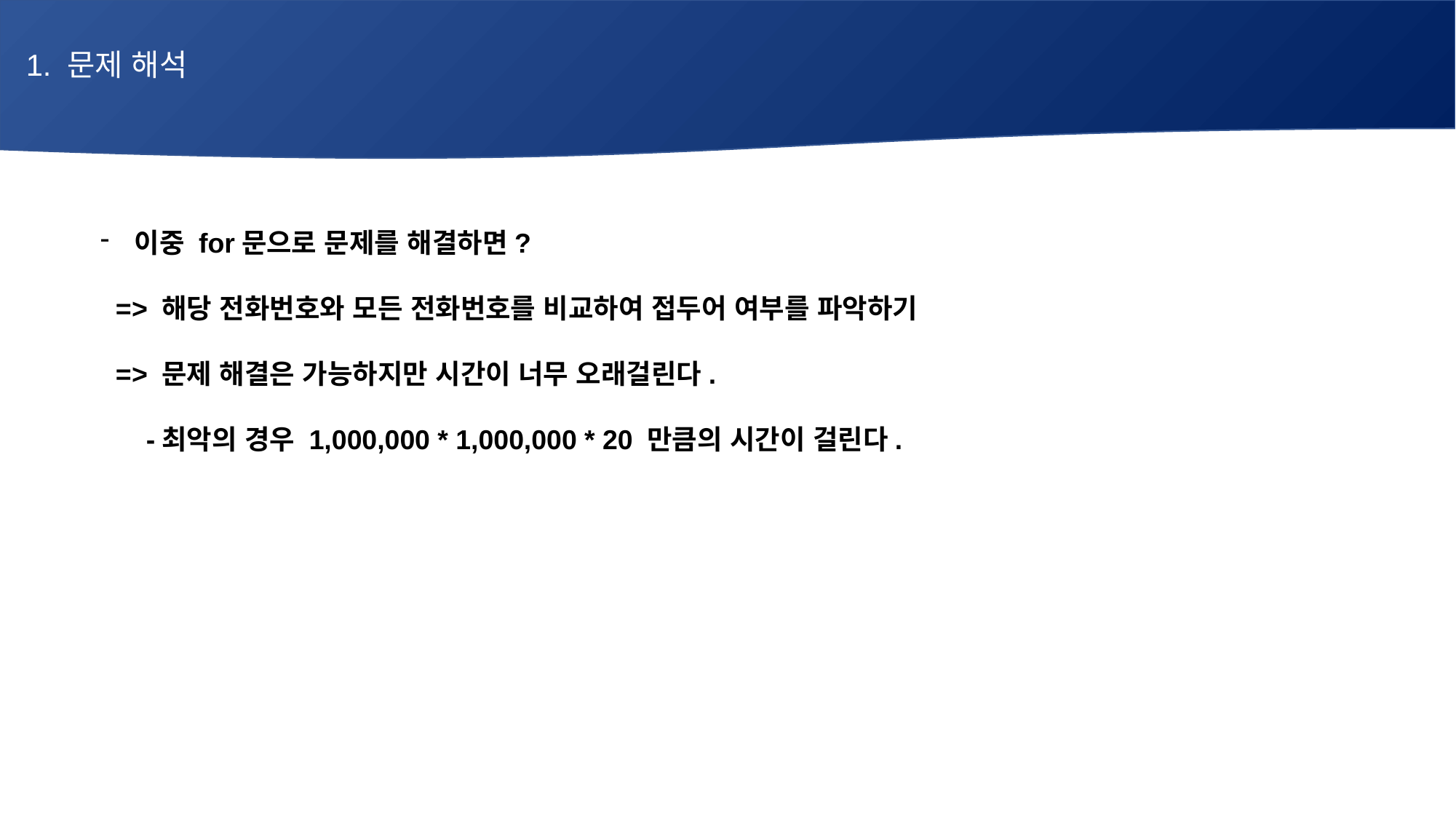

1. 문제 해석
# 매주 1 과제 LV2
이중 for문으로 문제를 해결하면?

  => 해당 전화번호와 모든 전화번호를 비교하여 접두어 여부를 파악하기

  => 문제 해결은 가능하지만 시간이 너무 오래걸린다.

      -최악의 경우 1,000,000 * 1,000,000 * 20 만큼의 시간이 걸린다.